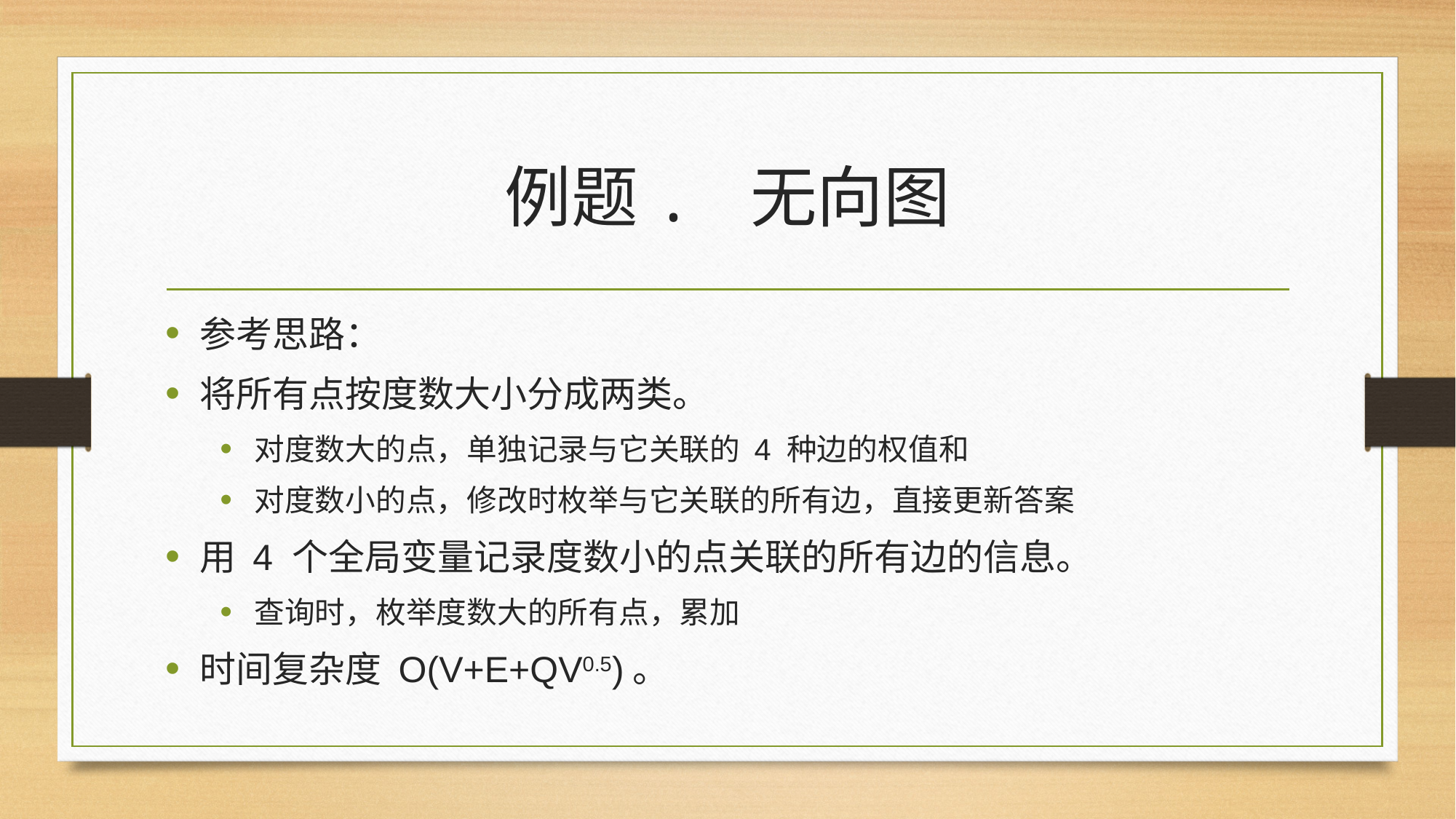

# 例题. 无向图
参考思路：
将所有点按度数大小分成两类。
对度数大的点，单独记录与它关联的 4 种边的权值和
对度数小的点，修改时枚举与它关联的所有边，直接更新答案
用 4 个全局变量记录度数小的点关联的所有边的信息。
查询时，枚举度数大的所有点，累加
时间复杂度 O(V+E+QV0.5)。